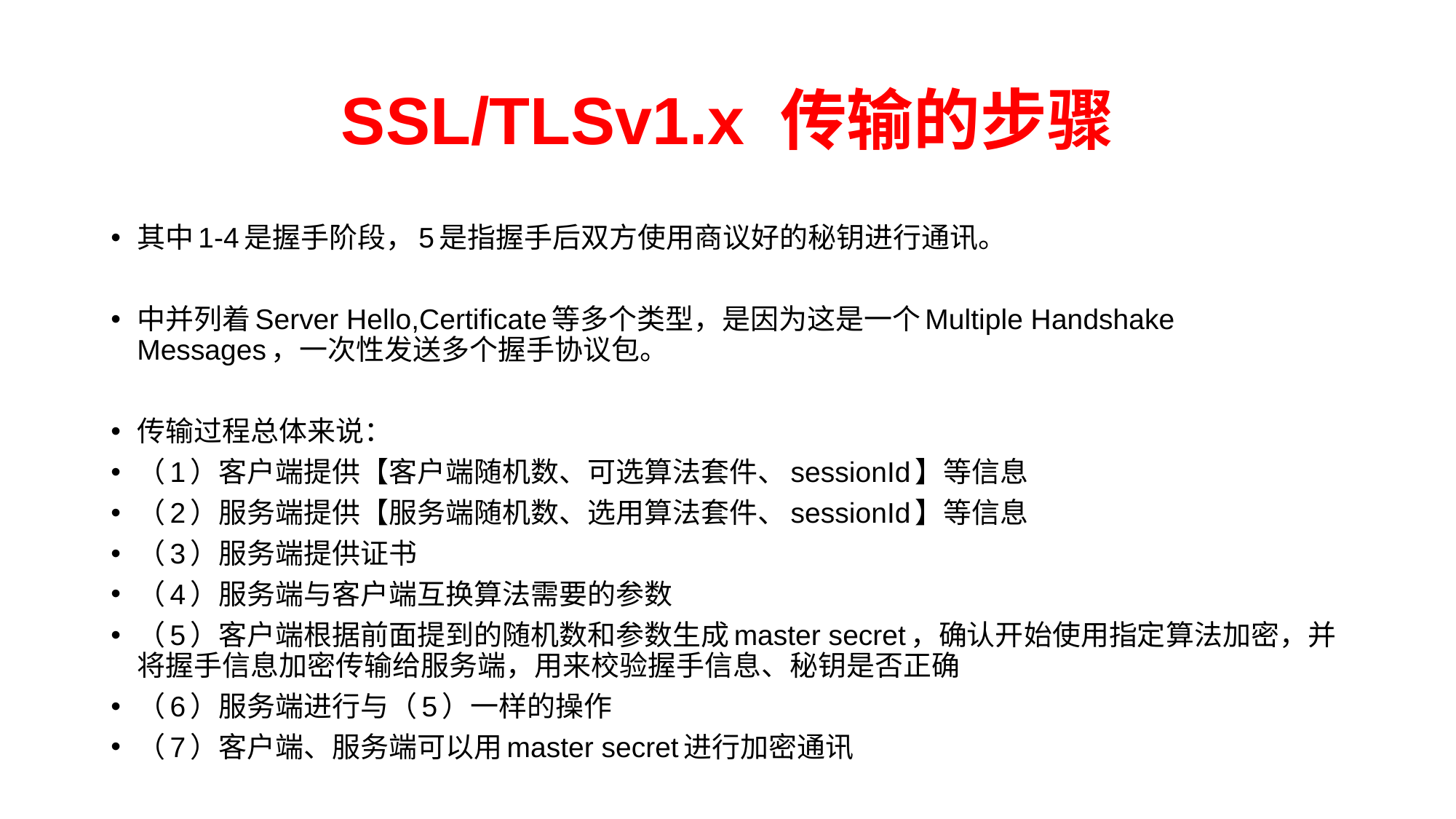

# SSL/TLSv1.x 传输的步骤
其中1-4是握手阶段，5是指握手后双方使用商议好的秘钥进行通讯。

中并列着Server Hello,Certificate等多个类型，是因为这是一个Multiple Handshake Messages，一次性发送多个握手协议包。

传输过程总体来说：
（1）客户端提供【客户端随机数、可选算法套件、sessionId】等信息
（2）服务端提供【服务端随机数、选用算法套件、sessionId】等信息
（3）服务端提供证书
（4）服务端与客户端互换算法需要的参数
（5）客户端根据前面提到的随机数和参数生成master secret，确认开始使用指定算法加密，并将握手信息加密传输给服务端，用来校验握手信息、秘钥是否正确
（6）服务端进行与（5）一样的操作
（7）客户端、服务端可以用master secret进行加密通讯